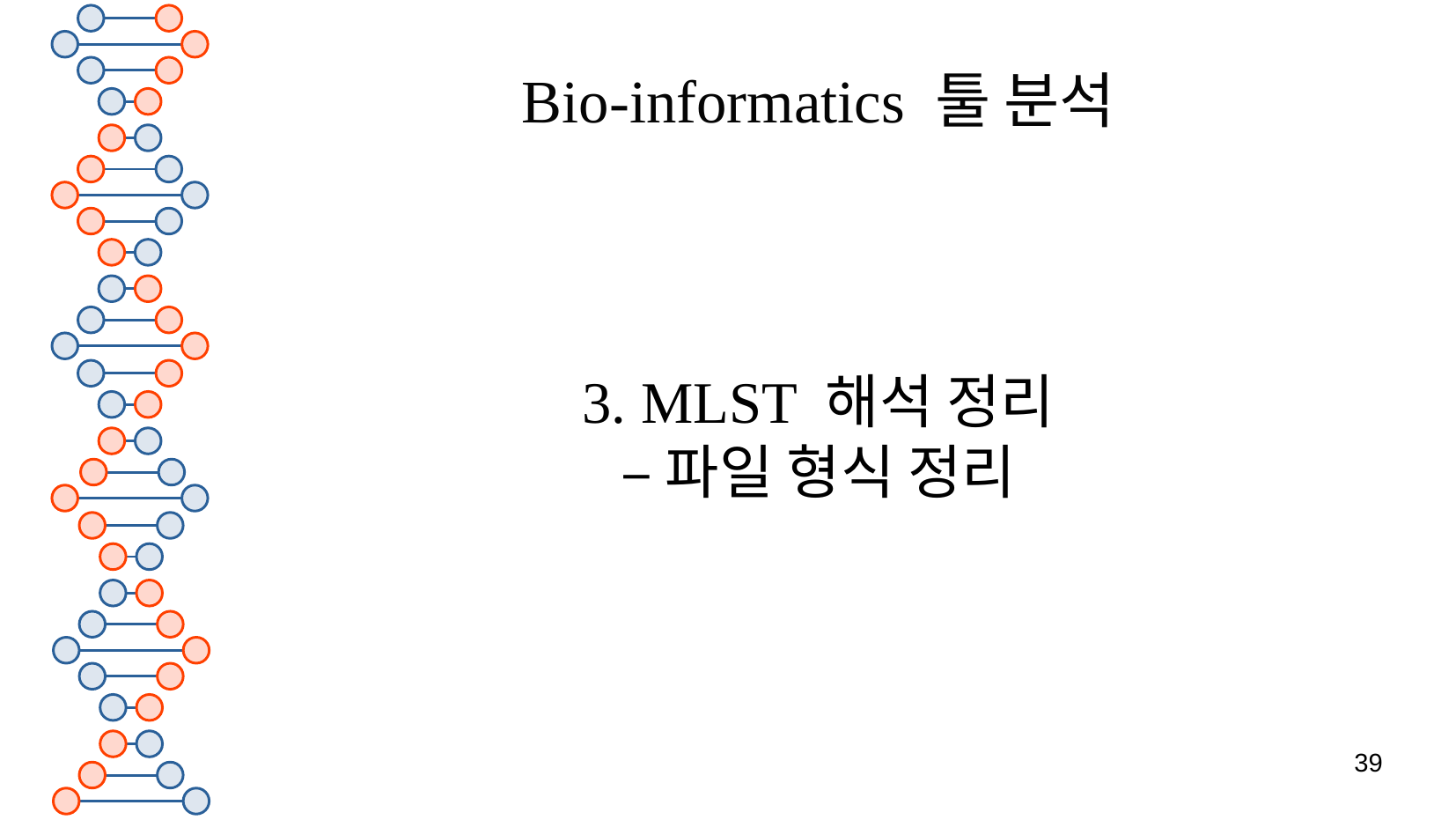

# Bio-informatics 툴 분석
3. MLST 해석 정리
– 파일 형식 정리
39